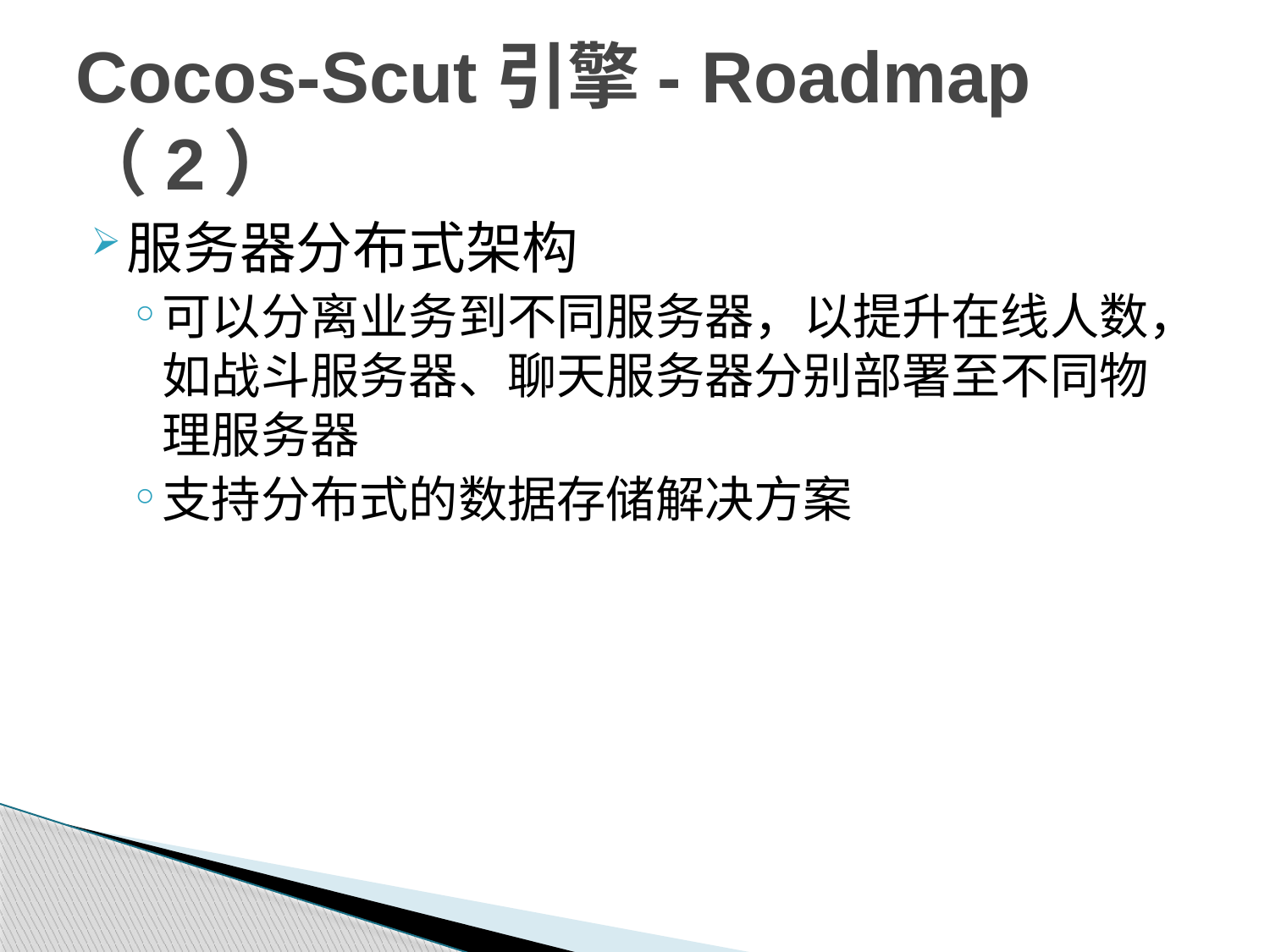

# Cocos-Scut引擎- Roadmap （2）
服务器分布式架构
可以分离业务到不同服务器，以提升在线人数，如战斗服务器、聊天服务器分别部署至不同物理服务器
支持分布式的数据存储解决方案